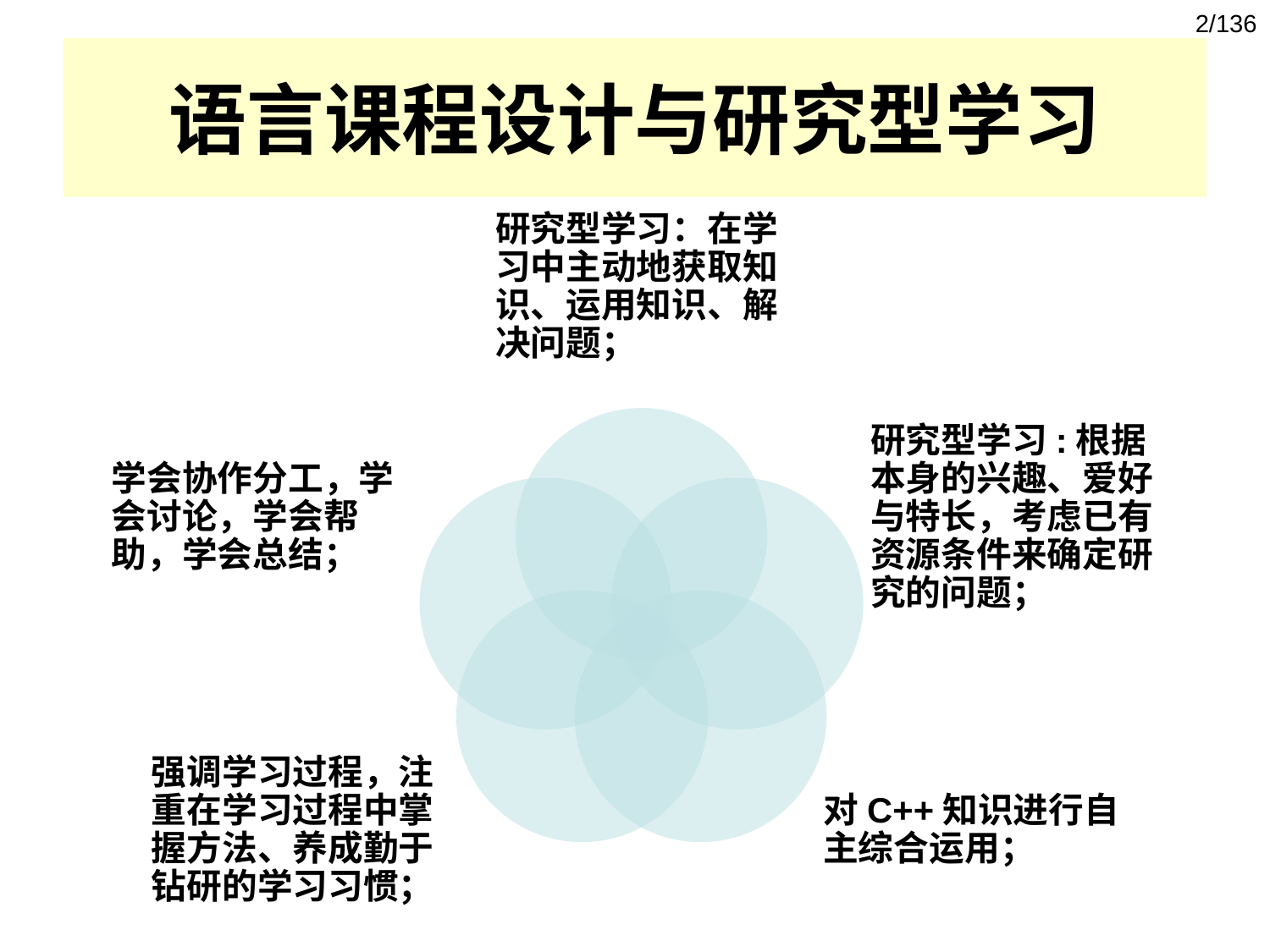

2/136
# 语言课程设计与研究型学习
研究型学习：在学习中主动地获取知识、运用知识、解决问题；
研究型学习:根据本身的兴趣、爱好与特长，考虑已有资源条件来确定研究的问题；
对C++知识进行自主综合运用；
强调学习过程，注重在学习过程中掌握方法、养成勤于钻研的学习习惯；
学会协作分工，学会讨论，学会帮助，学会总结；